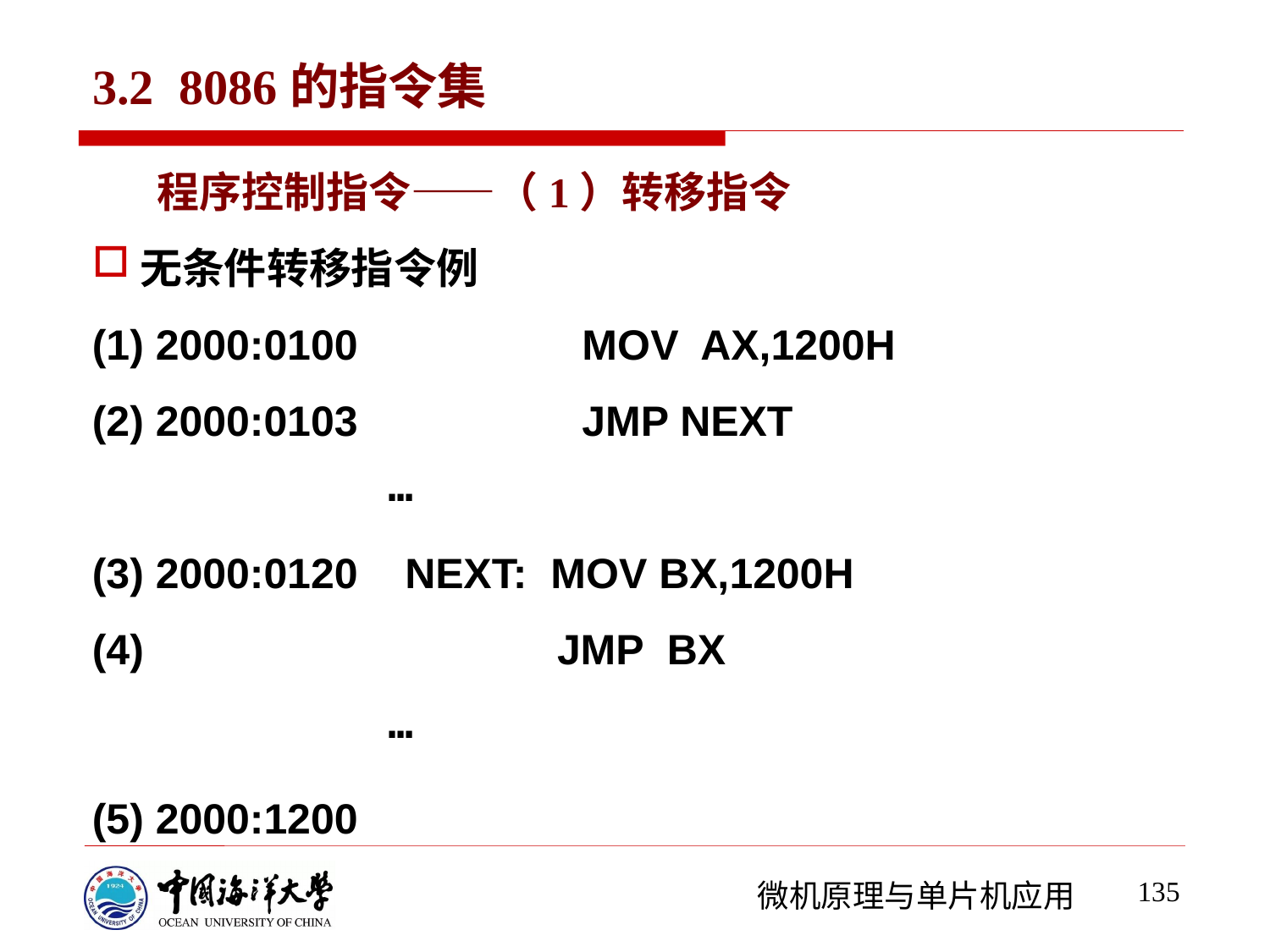

# 3.2  8086的指令集
程序控制指令——（1）转移指令
无条件转移指令例
(1) 2000:0100                   MOV  AX,1200H
(2) 2000:0103                   JMP NEXT
                         ┅
(3) 2000:0120    NEXT:  MOV BX,1200H
(4)                                   JMP  BX
                         ┅
(5) 2000:1200

135